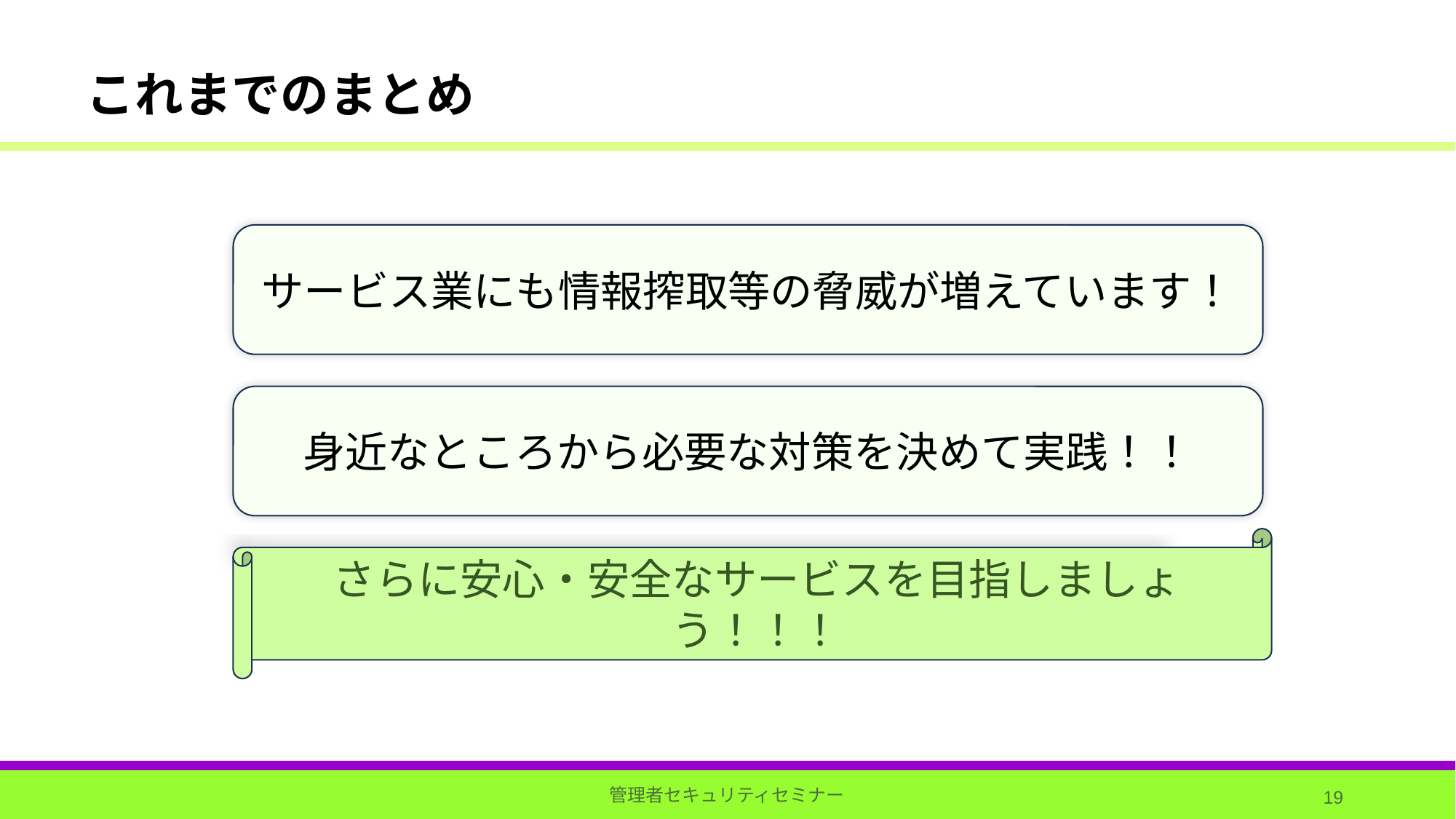

# これまでのまとめ
サービス業にも情報搾取等の脅威が増えています！
身近なところから必要な対策を決めて実践！！
さらに安心・安全なサービスを目指しましょう！！！
管理者セキュリティセミナー
19